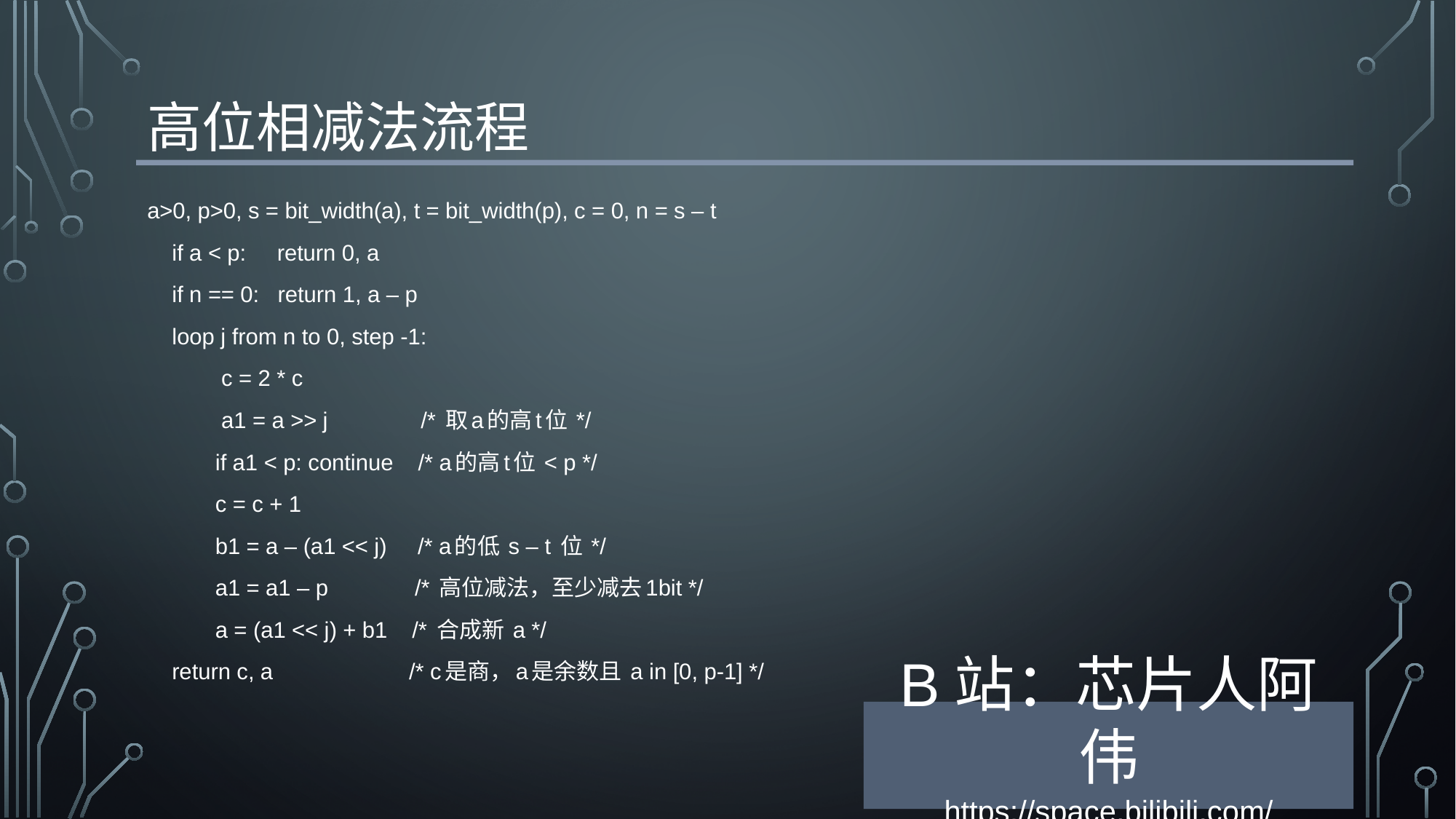

# 高位相减法流程

a>0, p>0, s = bit_width(a), t = bit_width(p), c = 0, n = s – t
    if a < p:     return 0, a
    if n == 0:   return 1, a – p
    loop j from n to 0, step -1:
            c = 2 * c
            a1 = a >> j               /* 取a的高t位 */
           if a1 < p: continue    /* a的高t位 < p */
           c = c + 1
           b1 = a – (a1 << j)     /* a的低 s – t 位 */
           a1 = a1 – p              /* 高位减法，至少减去1bit */
           a = (a1 << j) + b1    /* 合成新 a */
    return c, a                      /* c是商，a是余数且 a in [0, p-1] */

B站：芯片人阿伟
https://space.bilibili.com/243180540